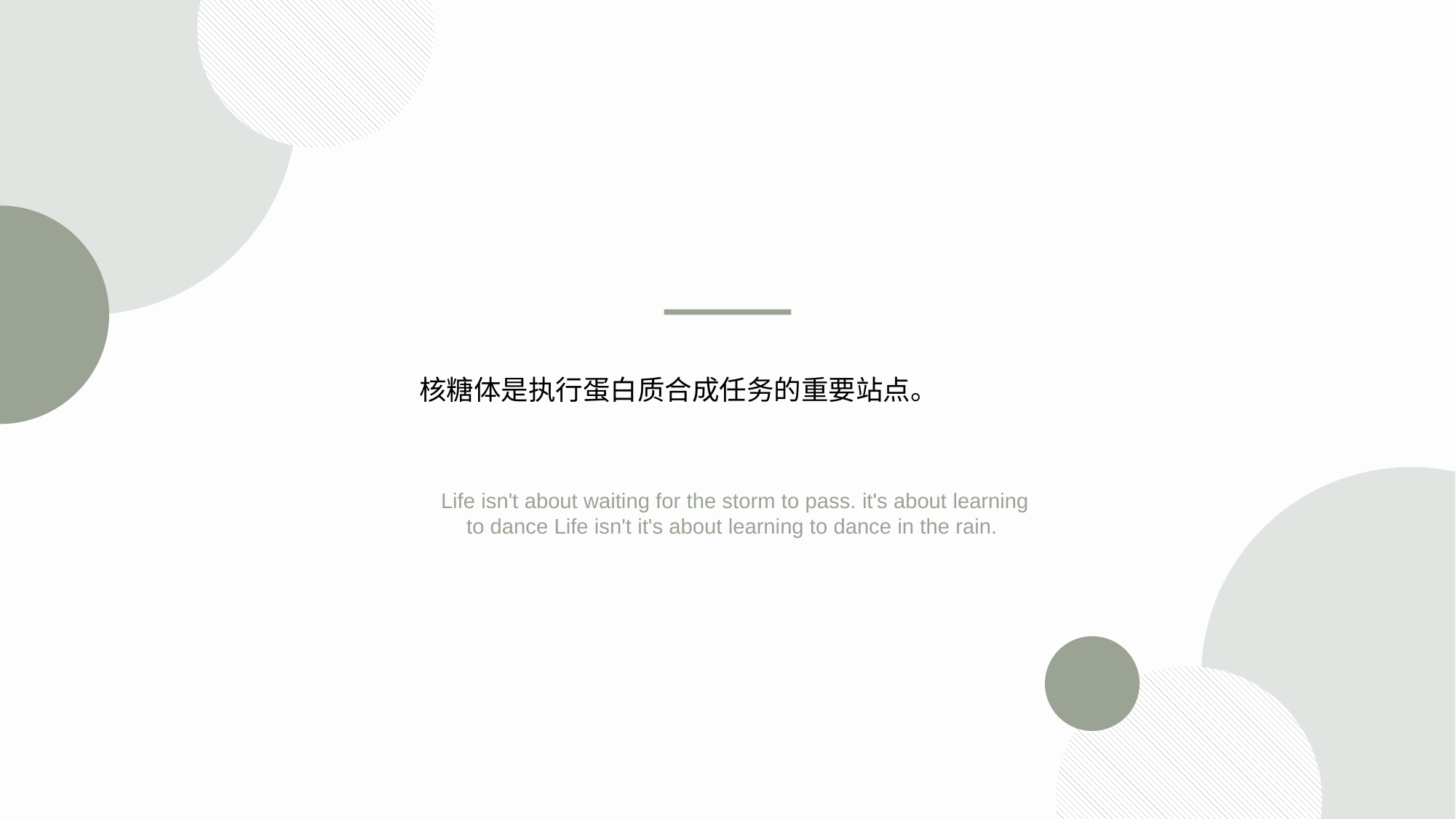

核糖体是执行蛋白质合成任务的重要站点。

 Life isn't about waiting for the storm to pass. it's about learning to dance Life isn't it's about learning to dance in the rain.